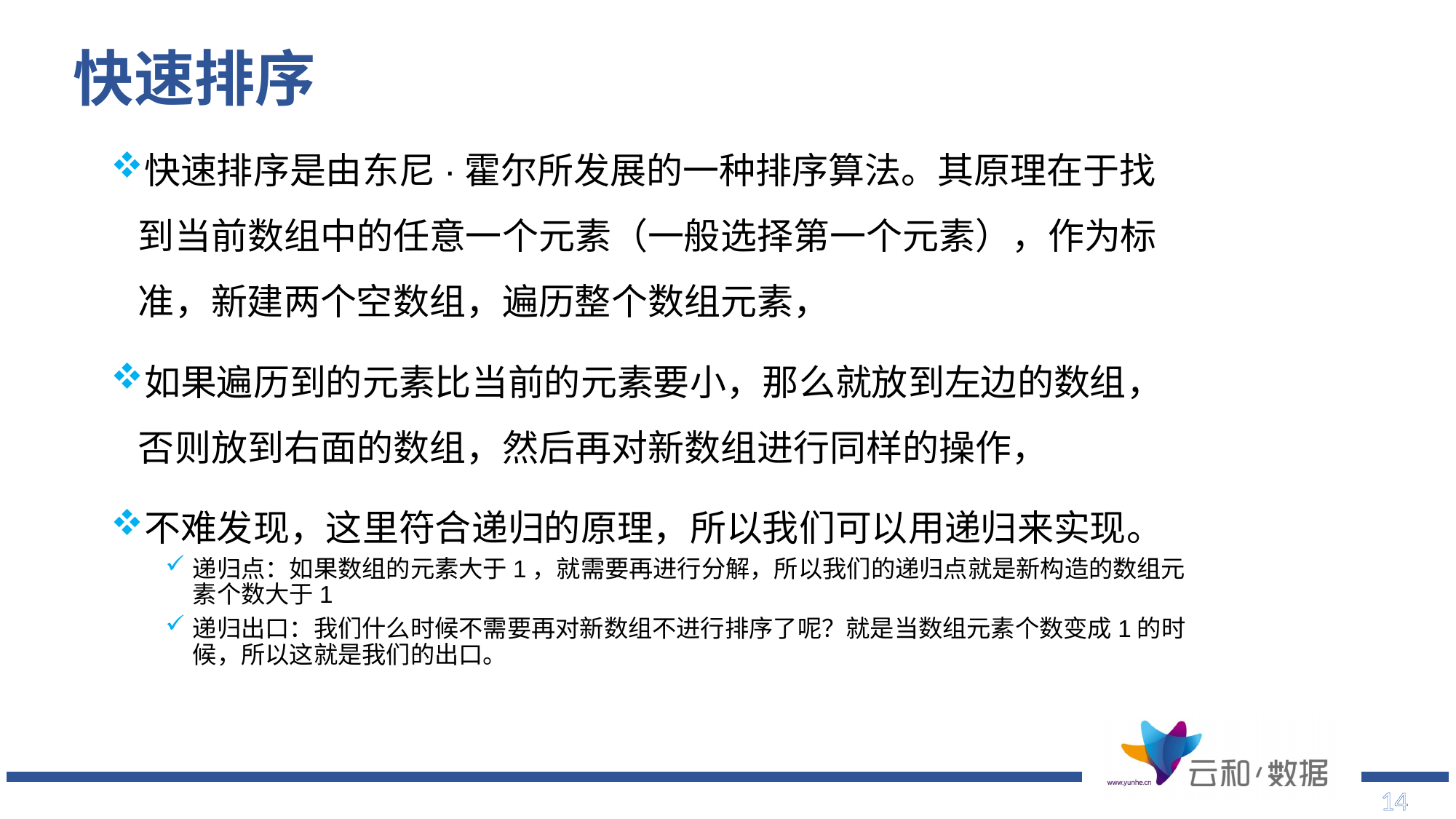

# 快速排序
快速排序是由东尼·霍尔所发展的一种排序算法。其原理在于找到当前数组中的任意一个元素（一般选择第一个元素），作为标准，新建两个空数组，遍历整个数组元素，
如果遍历到的元素比当前的元素要小，那么就放到左边的数组，否则放到右面的数组，然后再对新数组进行同样的操作，
不难发现，这里符合递归的原理，所以我们可以用递归来实现。
递归点：如果数组的元素大于1，就需要再进行分解，所以我们的递归点就是新构造的数组元素个数大于1
递归出口：我们什么时候不需要再对新数组不进行排序了呢？就是当数组元素个数变成1的时候，所以这就是我们的出口。